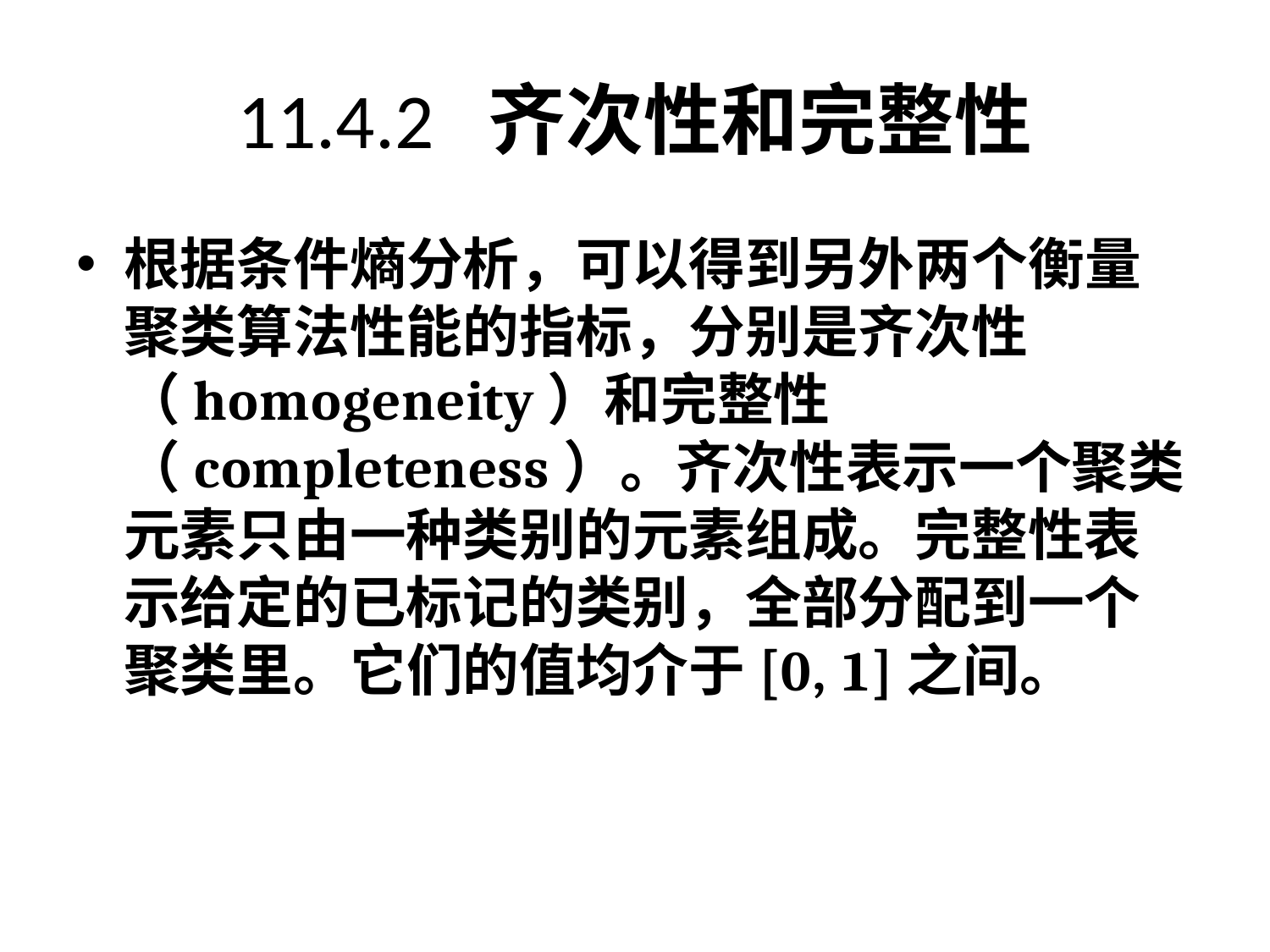

# 11.4.2  齐次性和完整性
根据条件熵分析，可以得到另外两个衡量聚类算法性能的指标，分别是齐次性 （homogeneity）和完整性（completeness）。齐次性表示一个聚类元素只由一种类别的元素组成。完整性表示给定的已标记的类别，全部分配到一个聚类里。它们的值均介于[0, 1]之间。